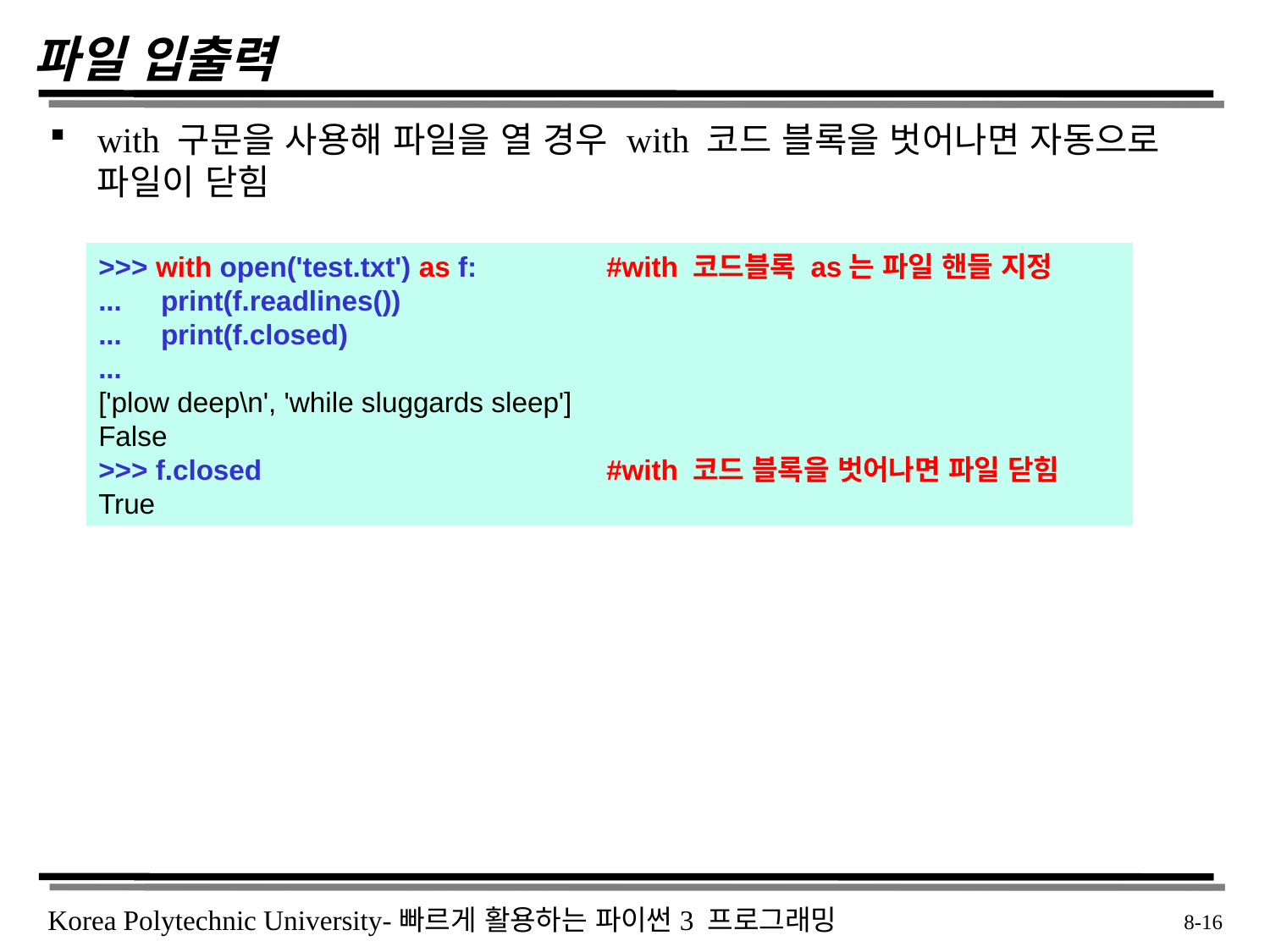

# 파일 입출력
with 구문을 사용해 파일을 열 경우 with 코드 블록을 벗어나면 자동으로 파일이 닫힘

>>> with open('test.txt') as f: 	#with 코드블록 as는 파일 핸들 지정
...     print(f.readlines())
...     print(f.closed)
...
['plow deep\n', 'while sluggards sleep']
False
>>> f.closed 			#with 코드 블록을 벗어나면 파일 닫힘
True
 8-16